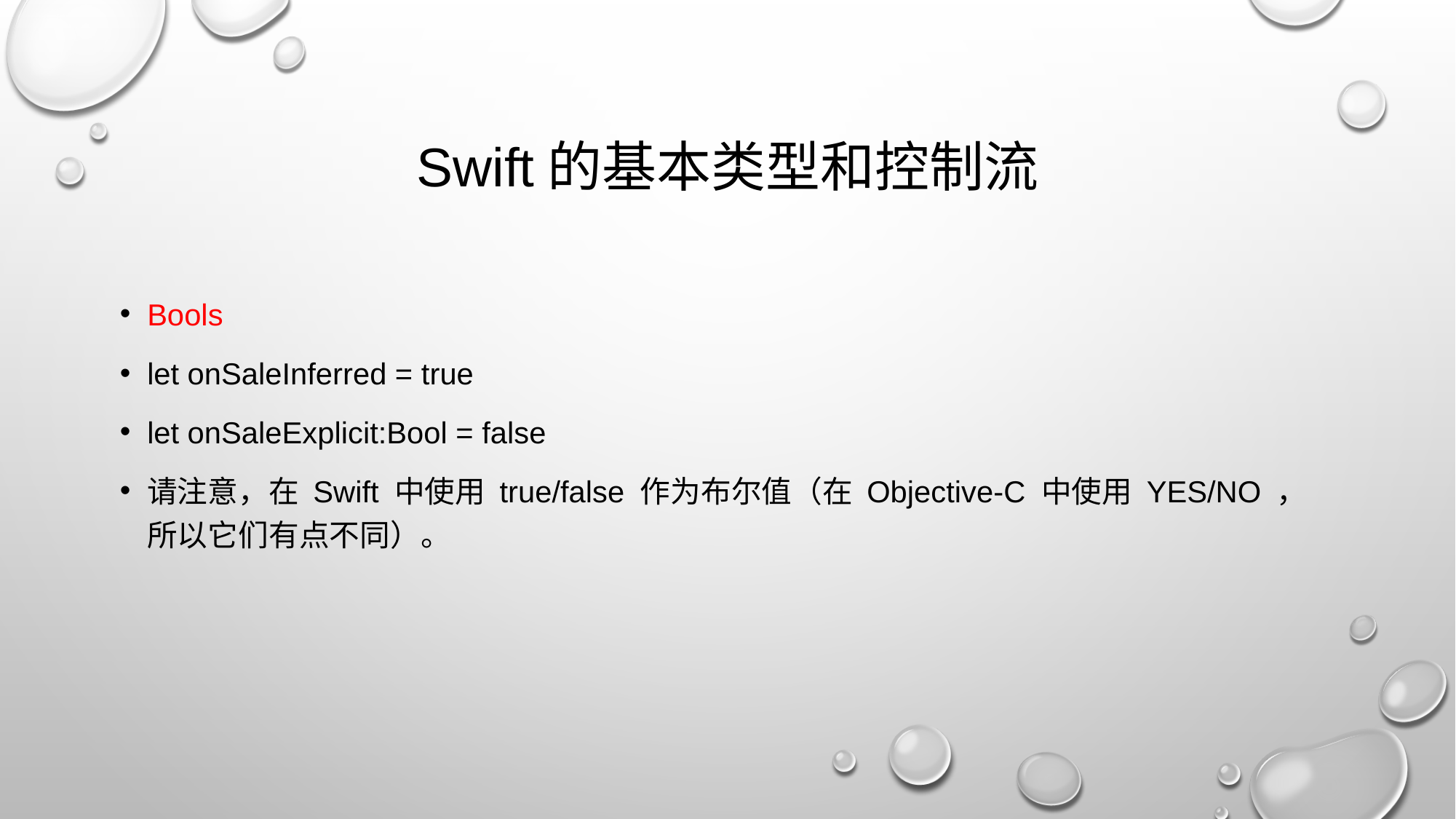

# Swift的基本类型和控制流
Bools
let onSaleInferred = true
let onSaleExplicit:Bool = false
请注意，在 Swift 中使用 true/false 作为布尔值（在 Objective-C 中使用 YES/NO ，所以它们有点不同）。